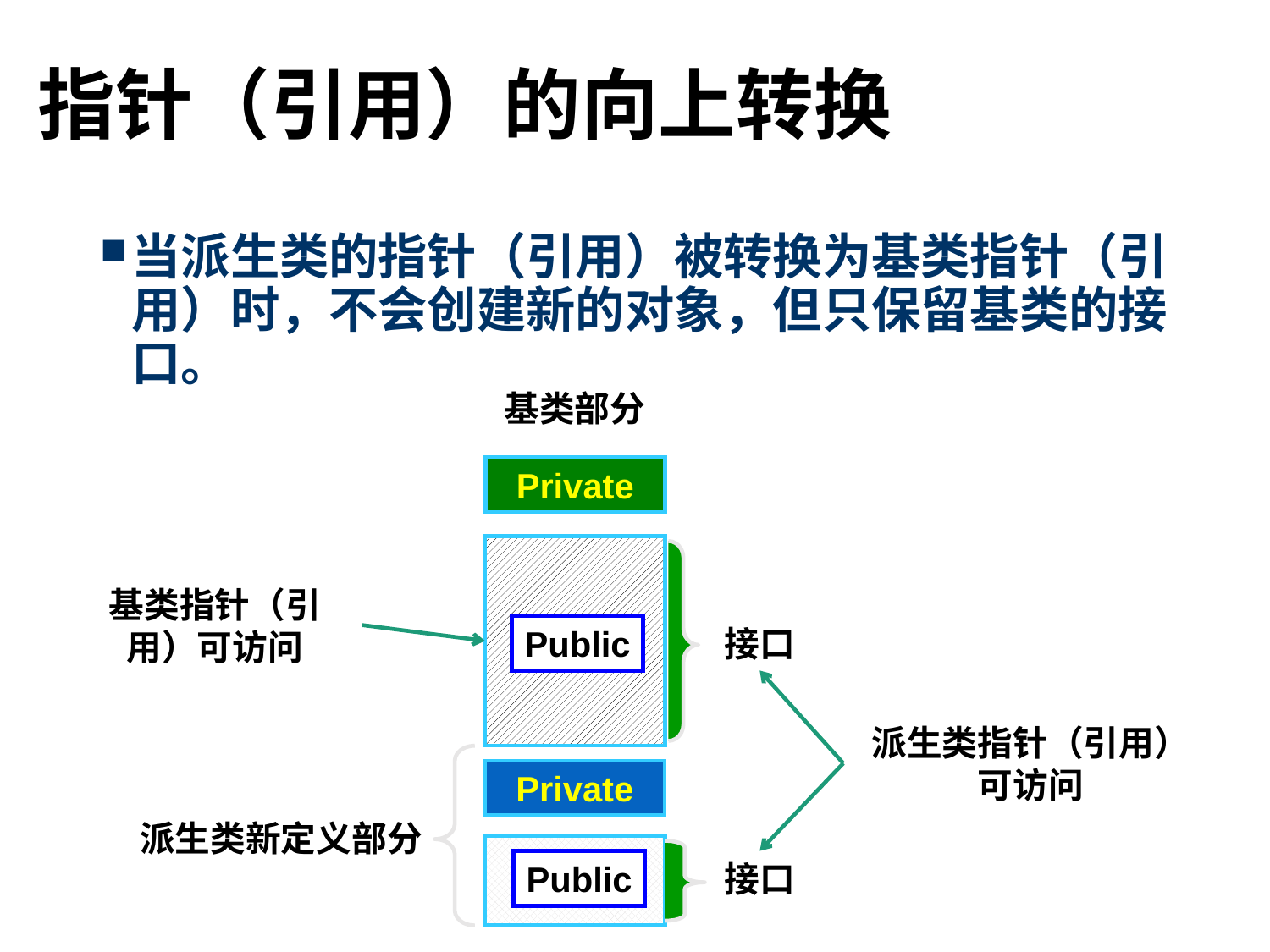

# 指针（引用）的向上转换
当派生类的指针（引用）被转换为基类指针（引用）时，不会创建新的对象，但只保留基类的接口。

基类部分
Private

基类指针（引用）可访问
Public
接口
派生类指针（引用）可访问
Private

派生类新定义部分

Public
接口